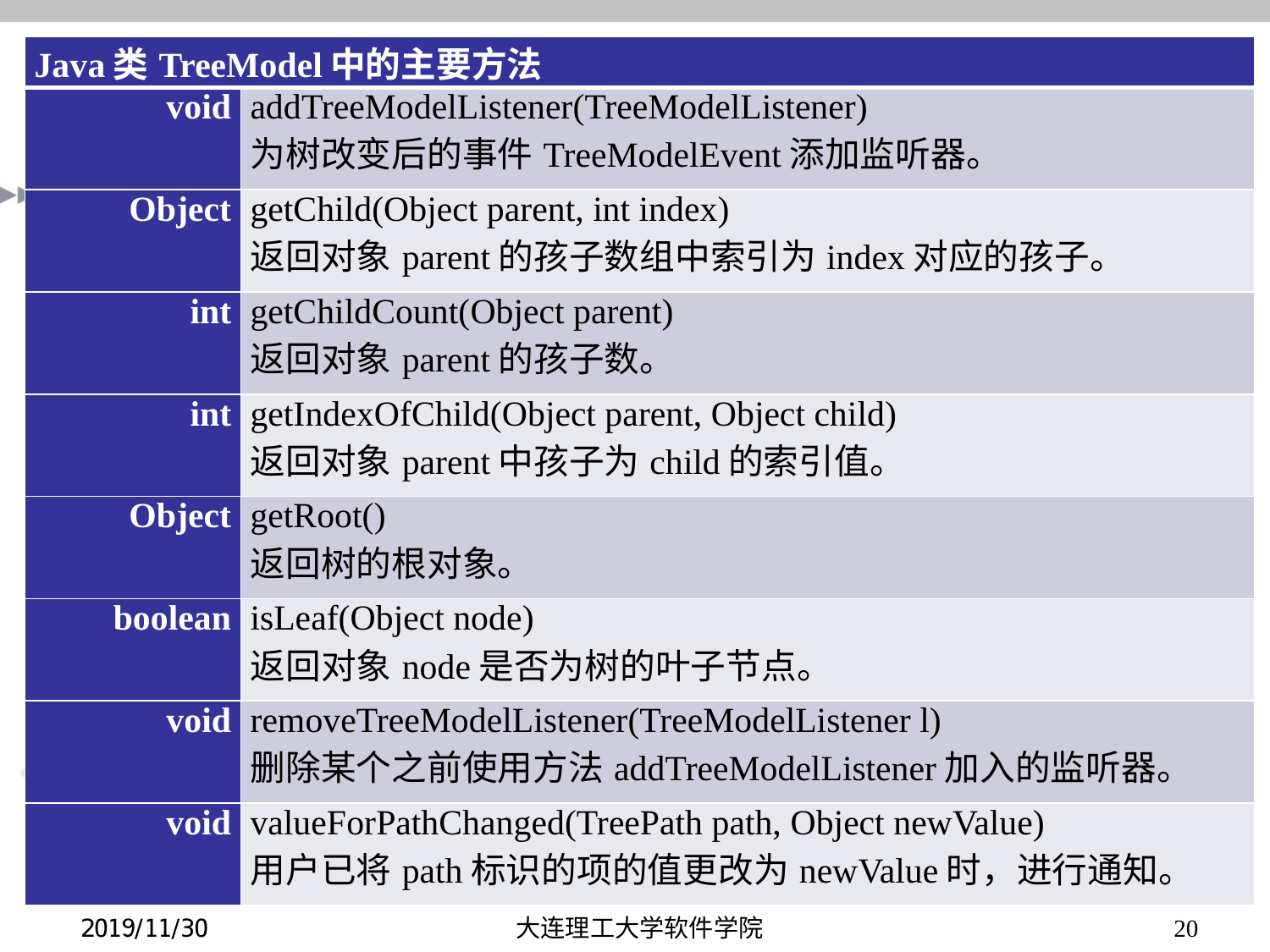

| Java类TreeModel中的主要方法 |  |
| --- | --- |
| void | addTreeModelListener(TreeModelListener) 为树改变后的事件TreeModelEvent添加监听器。 |
| Object | getChild(Object parent, int index) 返回对象parent的孩子数组中索引为index对应的孩子。 |
| int | getChildCount(Object parent) 返回对象parent的孩子数。 |
| int | getIndexOfChild(Object parent, Object child) 返回对象parent中孩子为child的索引值。 |
| Object | getRoot() 返回树的根对象。 |
| boolean | isLeaf(Object node) 返回对象node是否为树的叶子节点。 |
| void | removeTreeModelListener(TreeModelListener l) 删除某个之前使用方法addTreeModelListener加入的监听器。 |
| void | valueForPathChanged(TreePath path, Object newValue) 用户已将path标识的项的值更改为newValue时，进行通知。 |
2019/11/30
大连理工大学软件学院
20